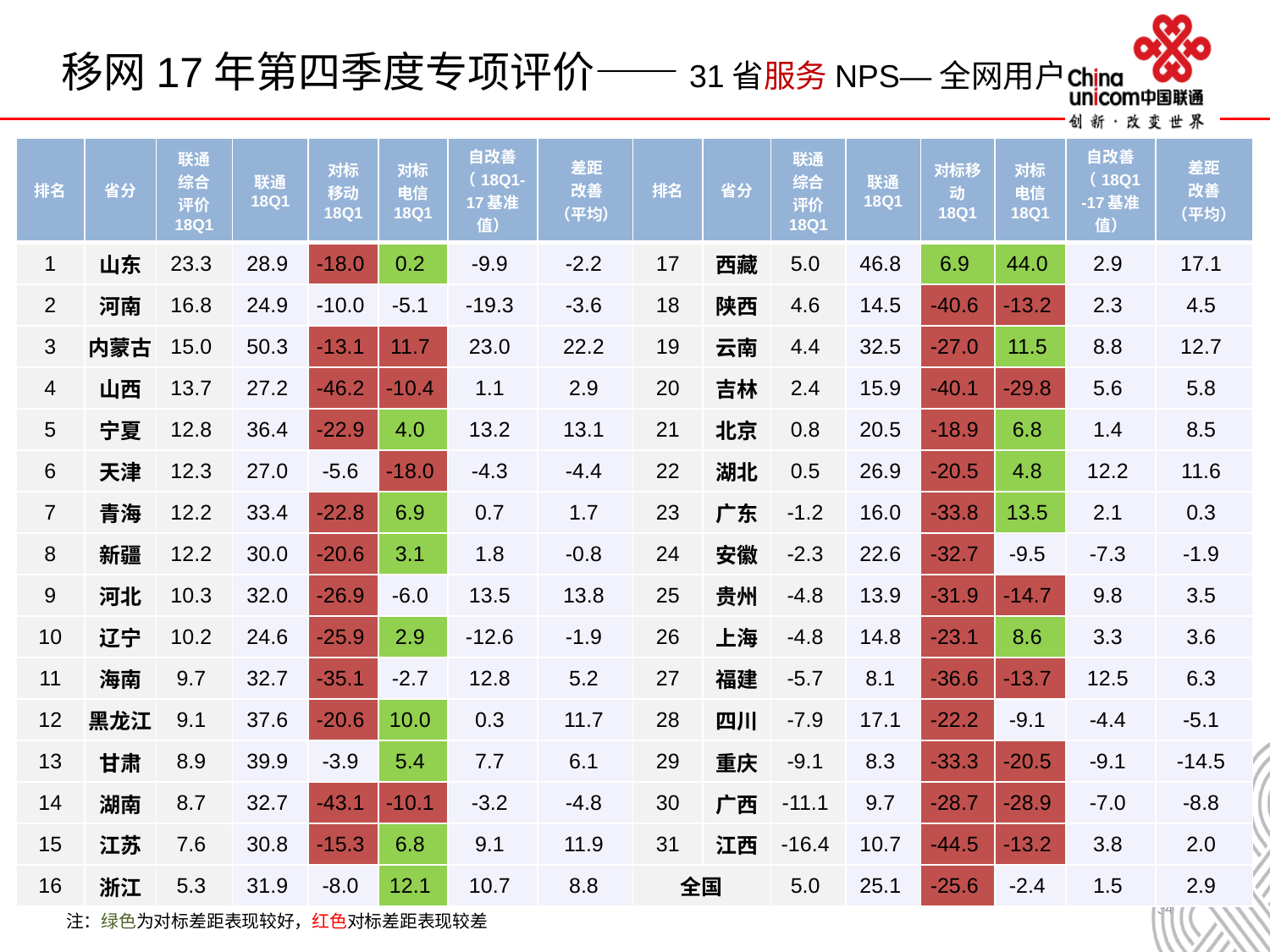

# 移网17年第四季度专项评价——31省服务NPS—全网用户
| 排名 | 省分 | 联通 综合 评价 18Q1 | 联通 18Q1 | 对标移动 18Q1 | 对标电信 18Q1 | 自改善 （18Q1-17基准值） | 差距 改善 （平均） |
| --- | --- | --- | --- | --- | --- | --- | --- |
| 1 | 山东 | 23.3 | 28.9 | -18.0 | 0.2 | -9.9 | -2.2 |
| 2 | 河南 | 16.8 | 24.9 | -10.0 | -5.1 | -19.3 | -3.6 |
| 3 | 内蒙古 | 15.0 | 50.3 | -13.1 | 11.7 | 23.0 | 22.2 |
| 4 | 山西 | 13.7 | 27.2 | -46.2 | -10.4 | 1.1 | 2.9 |
| 5 | 宁夏 | 12.8 | 36.4 | -22.9 | 4.0 | 13.2 | 13.1 |
| 6 | 天津 | 12.3 | 27.0 | -5.6 | -18.0 | -4.3 | -4.4 |
| 7 | 青海 | 12.2 | 33.4 | -22.8 | 6.9 | 0.7 | 1.7 |
| 8 | 新疆 | 12.2 | 30.0 | -20.6 | 3.1 | 1.8 | -0.8 |
| 9 | 河北 | 10.3 | 32.0 | -26.9 | -6.0 | 13.5 | 13.8 |
| 10 | 辽宁 | 10.2 | 24.6 | -25.9 | 2.9 | -12.6 | -1.9 |
| 11 | 海南 | 9.7 | 32.7 | -35.1 | -2.7 | 12.8 | 5.2 |
| 12 | 黑龙江 | 9.1 | 37.6 | -20.6 | 10.0 | 0.3 | 11.7 |
| 13 | 甘肃 | 8.9 | 39.9 | -3.9 | 5.4 | 7.7 | 6.1 |
| 14 | 湖南 | 8.7 | 32.7 | -43.1 | -10.1 | -3.2 | -4.8 |
| 15 | 江苏 | 7.6 | 30.8 | -15.3 | 6.8 | 9.1 | 11.9 |
| 16 | 浙江 | 5.3 | 31.9 | -8.0 | 12.1 | 10.7 | 8.8 |
| 排名 | 省分 | 联通 综合 评价 18Q1 | 联通 18Q1 | 对标移动 18Q1 | 对标电信 18Q1 | 自改善 （18Q1-17基准值） | 差距 改善 （平均） |
| --- | --- | --- | --- | --- | --- | --- | --- |
| 17 | 西藏 | 5.0 | 46.8 | 6.9 | 44.0 | 2.9 | 17.1 |
| 18 | 陕西 | 4.6 | 14.5 | -40.6 | -13.2 | 2.3 | 4.5 |
| 19 | 云南 | 4.4 | 32.5 | -27.0 | 11.5 | 8.8 | 12.7 |
| 20 | 吉林 | 2.4 | 15.9 | -40.1 | -29.8 | 5.6 | 5.8 |
| 21 | 北京 | 0.8 | 20.5 | -18.9 | 6.8 | 1.4 | 8.5 |
| 22 | 湖北 | 0.5 | 26.9 | -20.5 | 4.8 | 12.2 | 11.6 |
| 23 | 广东 | -1.2 | 16.0 | -33.8 | 13.5 | 2.1 | 0.3 |
| 24 | 安徽 | -2.3 | 22.6 | -32.7 | -9.5 | -7.3 | -1.9 |
| 25 | 贵州 | -4.8 | 13.9 | -31.9 | -14.7 | 9.8 | 3.5 |
| 26 | 上海 | -4.8 | 14.8 | -23.1 | 8.6 | 3.3 | 3.6 |
| 27 | 福建 | -5.7 | 8.1 | -36.6 | -13.7 | 12.5 | 6.3 |
| 28 | 四川 | -7.9 | 17.1 | -22.2 | -9.1 | -4.4 | -5.1 |
| 29 | 重庆 | -9.1 | 8.3 | -33.3 | -20.5 | -9.1 | -14.5 |
| 30 | 广西 | -11.1 | 9.7 | -28.7 | -28.9 | -7.0 | -8.8 |
| 31 | 江西 | -16.4 | 10.7 | -44.5 | -13.2 | 3.8 | 2.0 |
| 全国 |  | 5.0 | 25.1 | -25.6 | -2.4 | 1.5 | 2.9 |
注：绿色为对标差距表现较好，红色对标差距表现较差